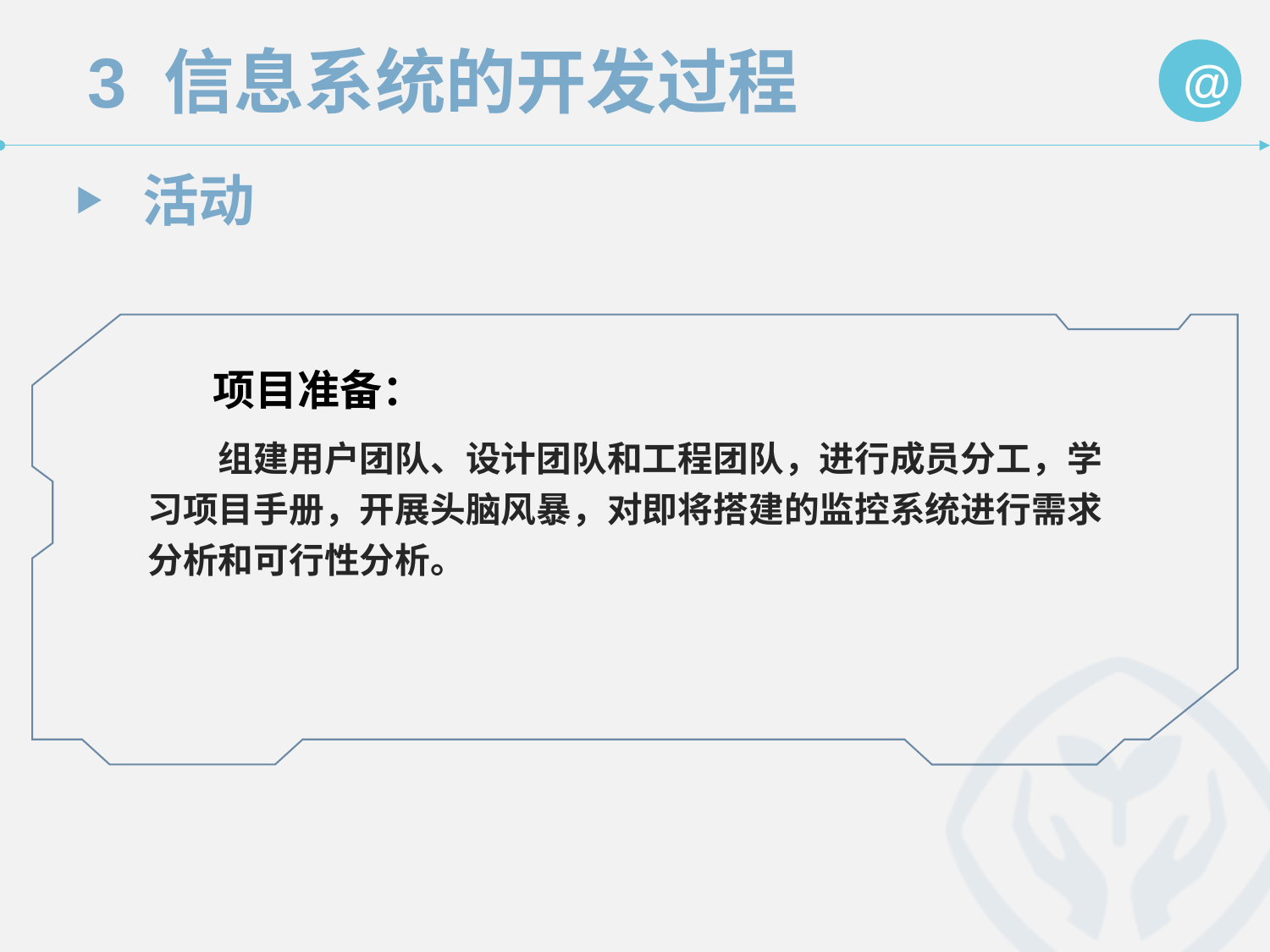

活动

　　项目准备：
　　组建用户团队、设计团队和工程团队，进行成员分工，学习项目手册，开展头脑风暴，对即将搭建的监控系统进行需求分析和可行性分析。